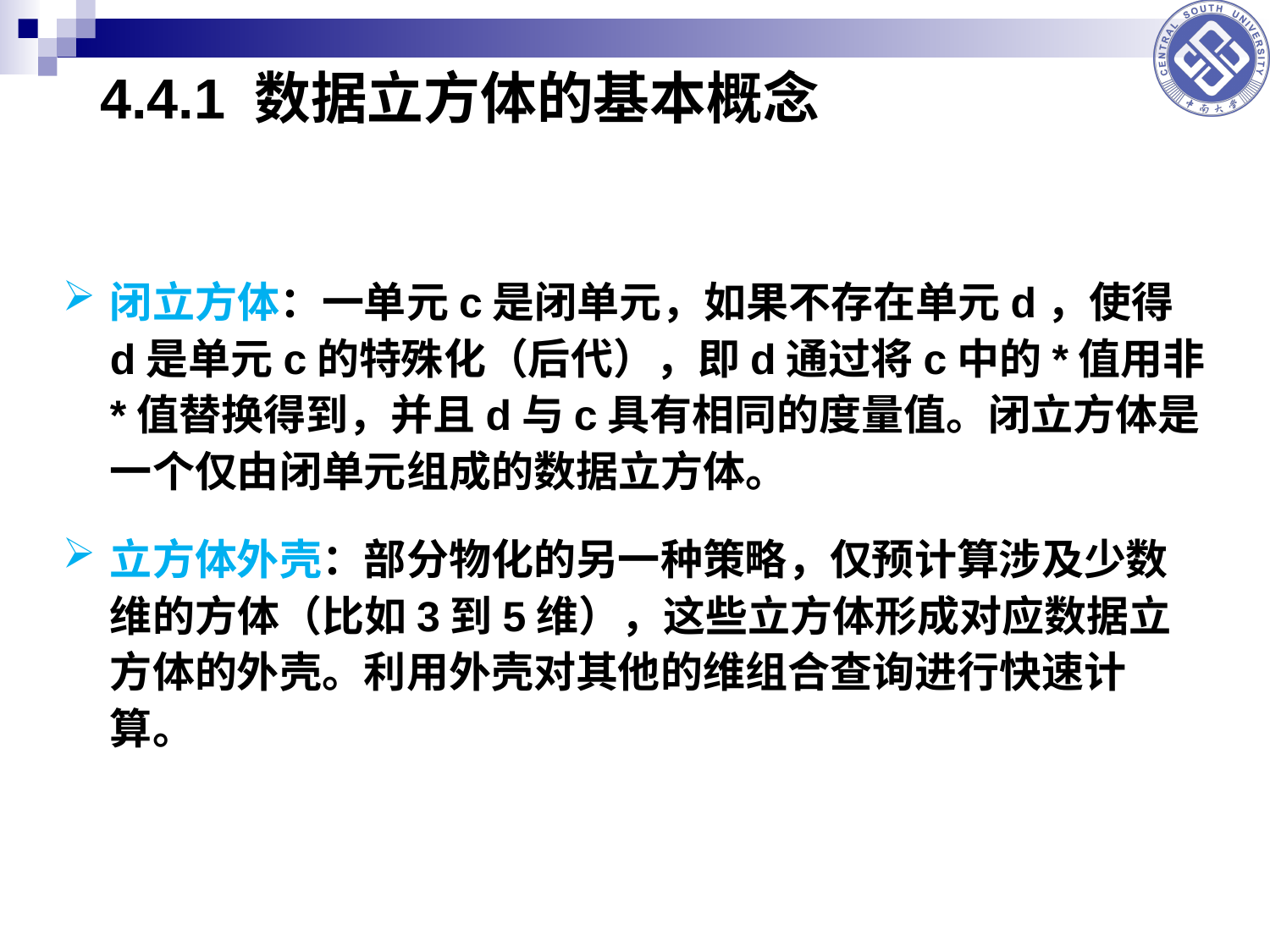

4.4.1 数据立方体的基本概念
闭立方体：一单元c是闭单元，如果不存在单元d，使得d是单元c的特殊化（后代），即d通过将c中的*值用非*值替换得到，并且d与c具有相同的度量值。闭立方体是一个仅由闭单元组成的数据立方体。
立方体外壳：部分物化的另一种策略，仅预计算涉及少数维的方体（比如3到5维），这些立方体形成对应数据立方体的外壳。利用外壳对其他的维组合查询进行快速计算。